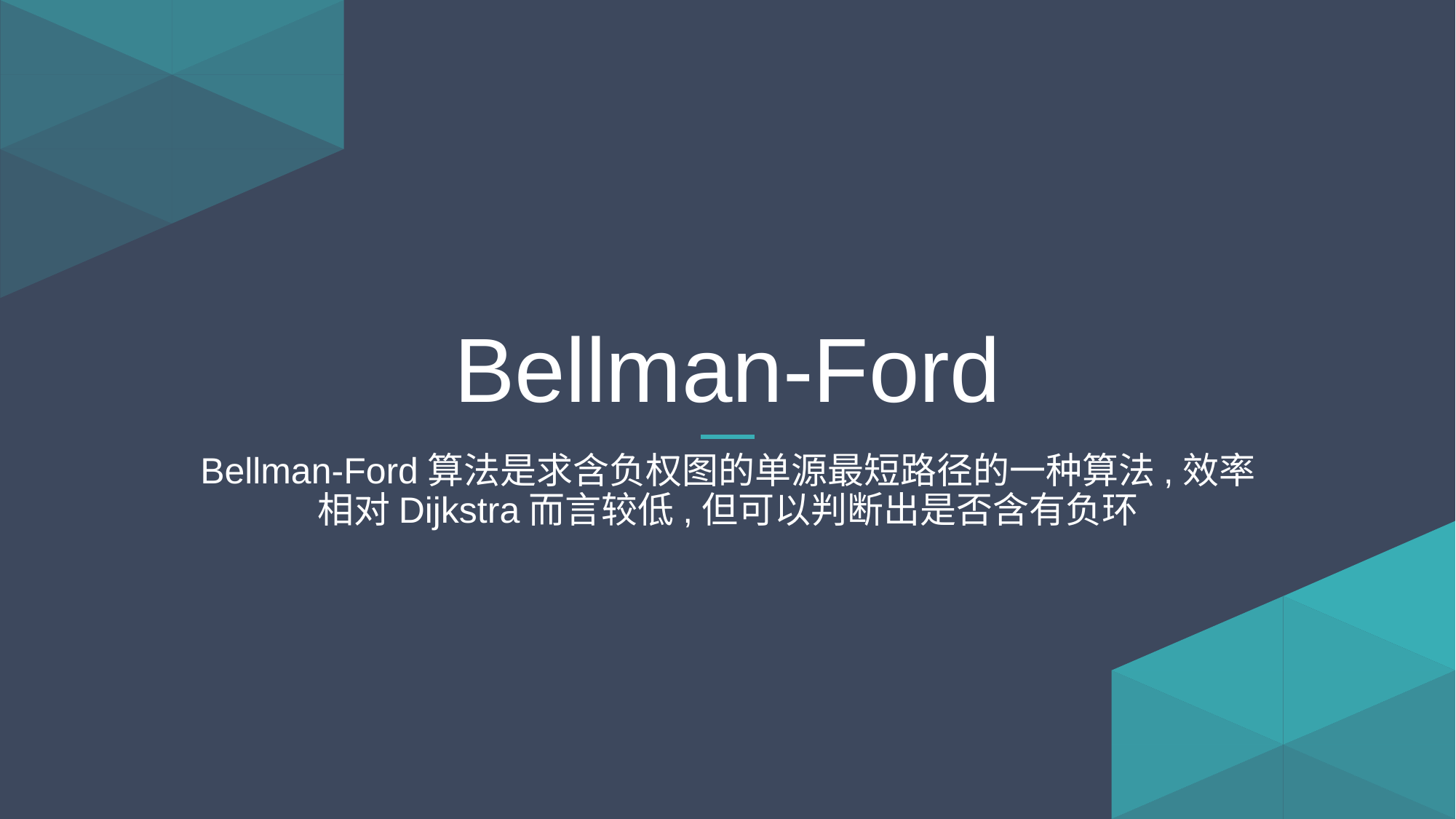

# Bellman-Ford
Bellman-Ford算法是求含负权图的单源最短路径的一种算法,效率相对Dijkstra而言较低,但可以判断出是否含有负环